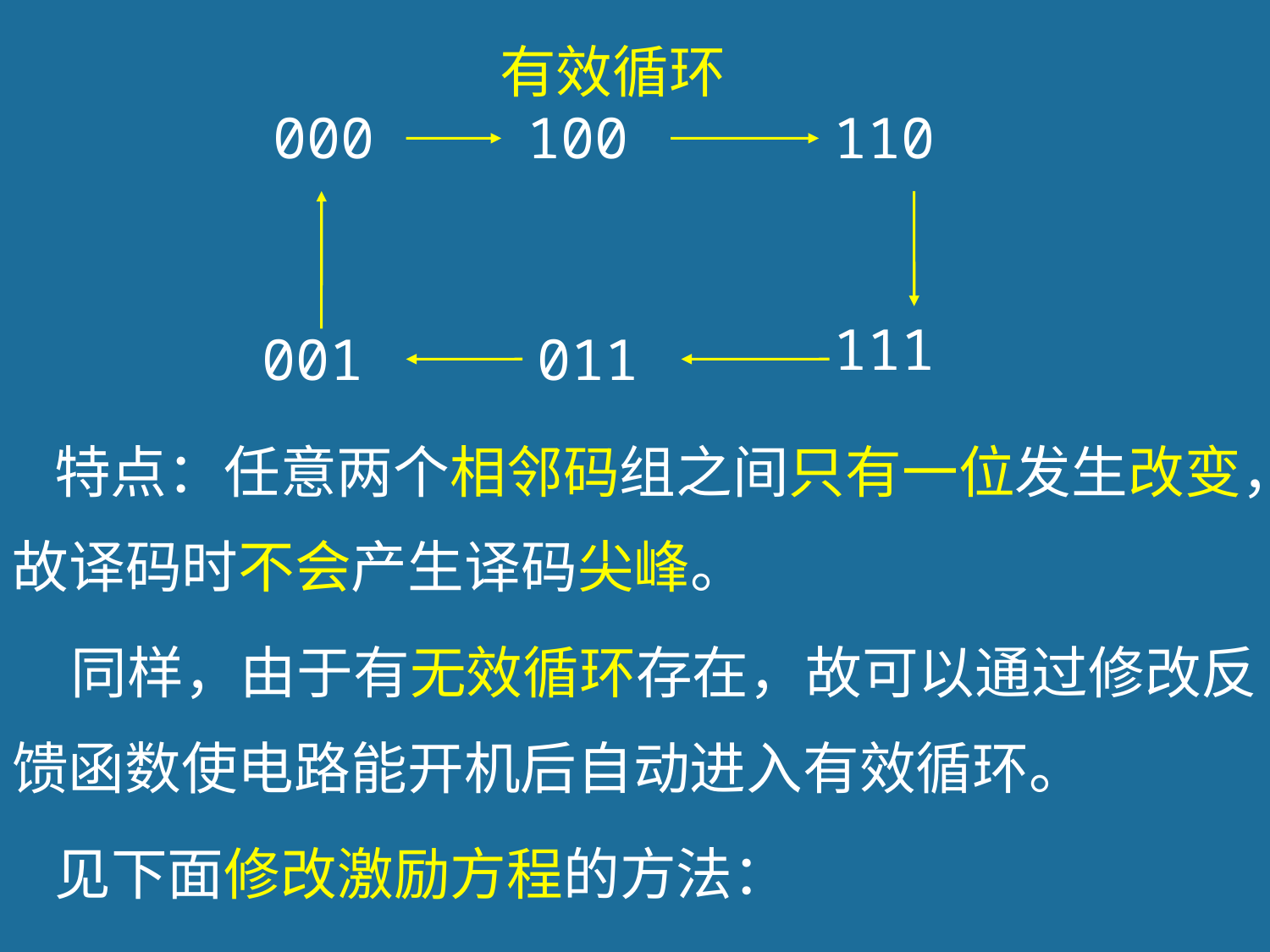

有效循环
000
100
110

111
001
011

特点：任意两个相邻码组之间只有一位发生改变，
故译码时不会产生译码尖峰。
 同样，由于有无效循环存在，故可以通过修改反
馈函数使电路能开机后自动进入有效循环。
见下面修改激励方程的方法：
178